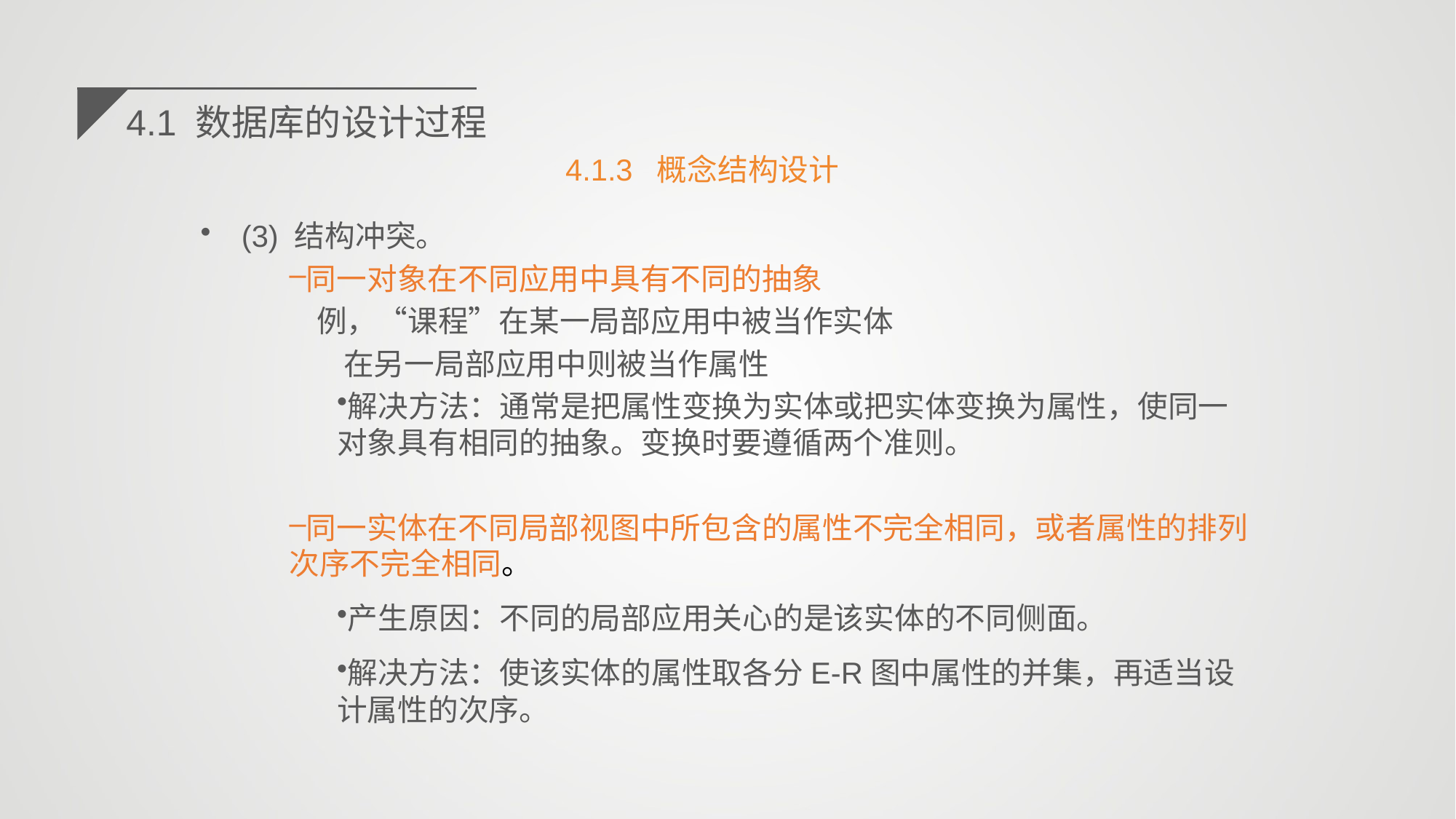

4.1 数据库的设计过程

4.1.3  概念结构设计
(3) 结构冲突。
同一对象在不同应用中具有不同的抽象
   例，“课程”在某一局部应用中被当作实体
       在另一局部应用中则被当作属性
解决方法：通常是把属性变换为实体或把实体变换为属性，使同一对象具有相同的抽象。变换时要遵循两个准则。

同一实体在不同局部视图中所包含的属性不完全相同，或者属性的排列次序不完全相同。
产生原因：不同的局部应用关心的是该实体的不同侧面。
解决方法：使该实体的属性取各分E-R图中属性的并集，再适当设计属性的次序。